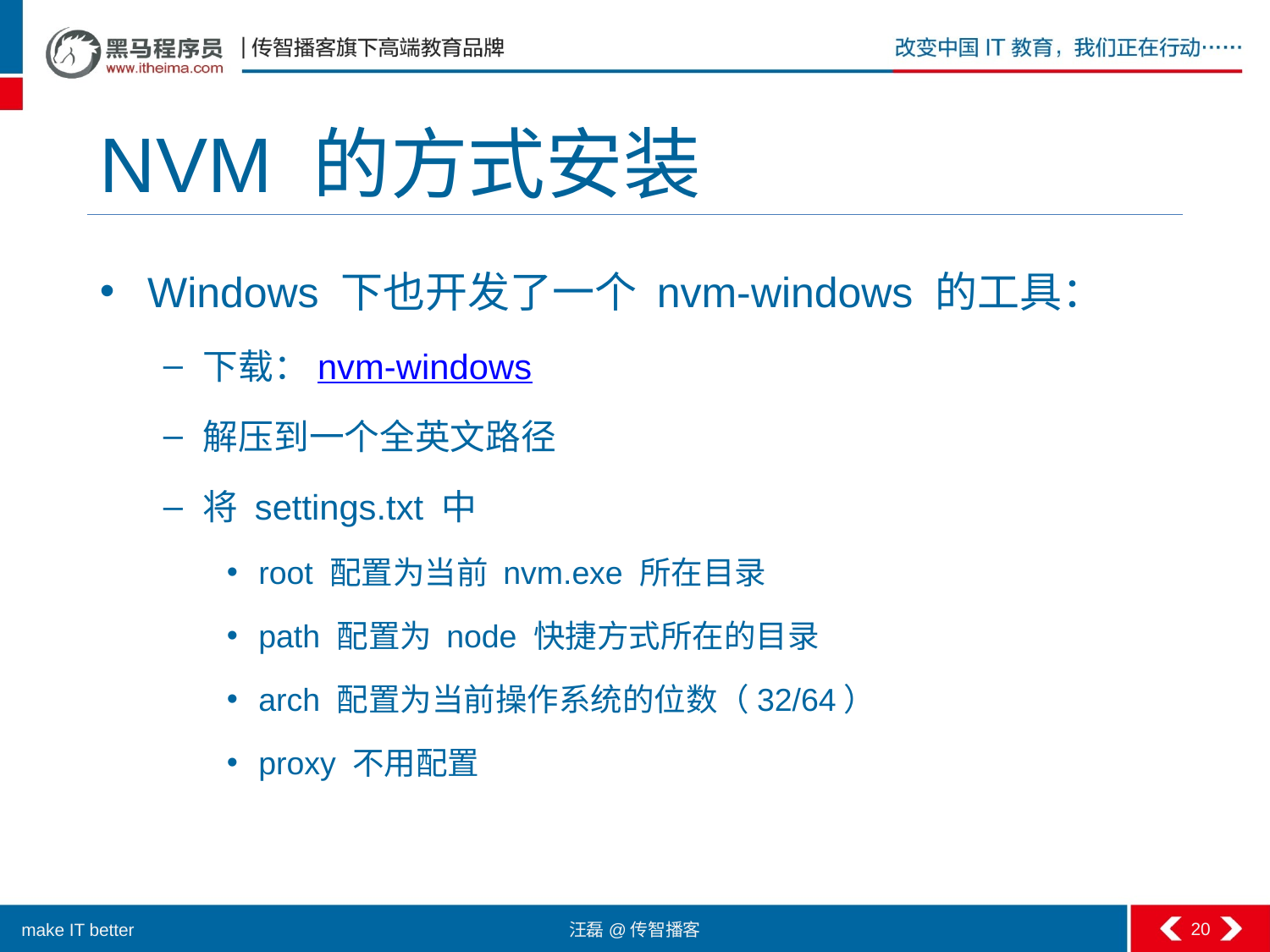

# NVM 的方式安装
Windows 下也开发了一个 nvm-windows 的工具：
下载：nvm-windows
解压到一个全英文路径
将 settings.txt 中
root 配置为当前 nvm.exe 所在目录
path 配置为 node 快捷方式所在的目录
arch 配置为当前操作系统的位数（32/64）
proxy 不用配置

20
汪磊@传智播客
make IT better